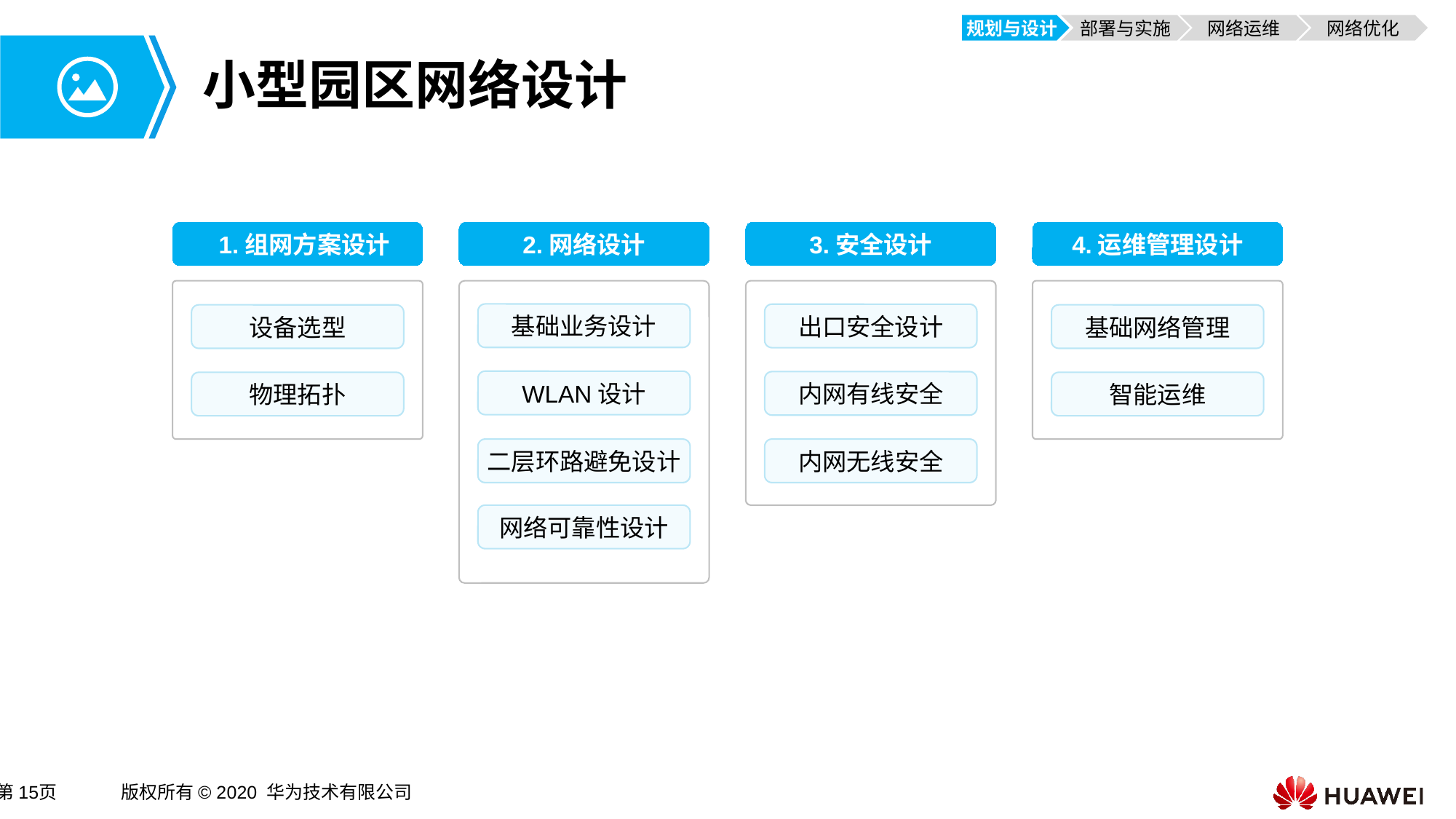

规划与设计
部署与实施
网络运维
网络优化
# 小型园区网络设计
  1.组网方案设计
2.网络设计
3.安全设计
4.运维管理设计

基础业务设计
出口安全设计
设备选型
基础网络管理
WLAN设计
内网有线安全
物理拓扑
智能运维
二层环路避免设计
内网无线安全
网络可靠性设计